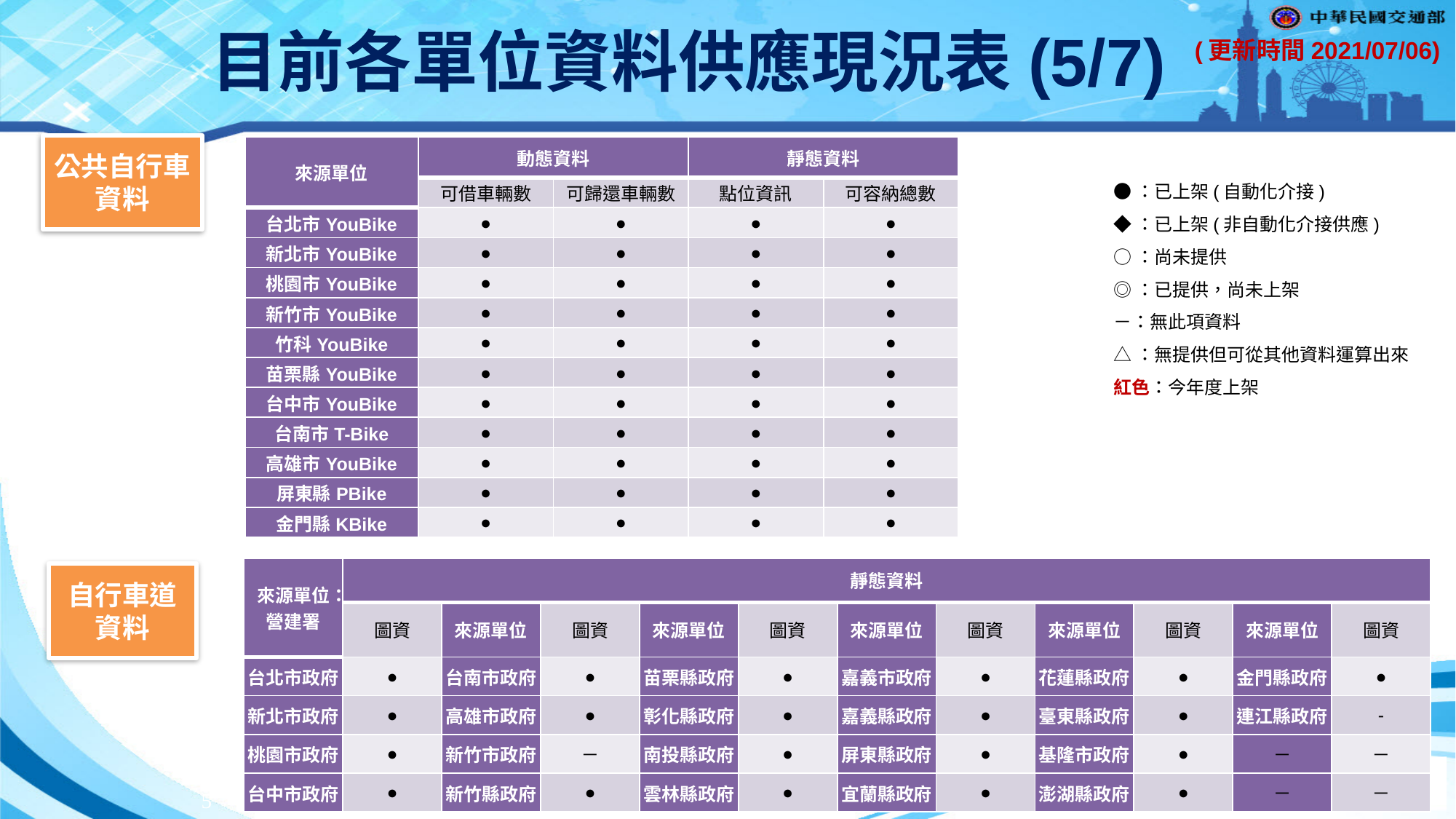

目前各單位資料供應現況表(5/7)
公共自行車
資料
| 來源單位 | 動態資料 |  | 靜態資料 |  |
| --- | --- | --- | --- | --- |
|  | 可借車輛數 | 可歸還車輛數 | 點位資訊 | 可容納總數 |
| 台北市YouBike | ● | ● | ● | ● |
| 新北市YouBike | ● | ● | ● | ● |
| 桃園市YouBike | ● | ● | ● | ● |
| 新竹市YouBike | ● | ● | ● | ● |
| 竹科YouBike | ● | ● | ● | ● |
| 苗栗縣YouBike | ● | ● | ● | ● |
| 台中市YouBike | ● | ● | ● | ● |
| 台南市T-Bike | ● | ● | ● | ● |
| 高雄市YouBike | ● | ● | ● | ● |
| 屏東縣PBike | ● | ● | ● | ● |
| 金門縣KBike | ● | ● | ● | ● |
●：已上架(自動化介接)
◆：已上架(非自動化介接供應)
○：尚未提供
◎：已提供，尚未上架
－：無此項資料
△：無提供但可從其他資料運算出來
紅色：今年度上架

| 來源單位： 營建署 | 靜態資料 |  |  |  |  |  |  |  |  |  |  |
| --- | --- | --- | --- | --- | --- | --- | --- | --- | --- | --- | --- |
|  | 圖資 | 來源單位 | 圖資 | 來源單位 | 圖資 | 來源單位 | 圖資 | 來源單位 | 圖資 | 來源單位 | 圖資 |
| 台北市政府 | ● | 台南市政府 | ● | 苗栗縣政府 | ● | 嘉義市政府 | ● | 花蓮縣政府 | ● | 金門縣政府 | ● |
| 新北市政府 | ● | 高雄市政府 | ● | 彰化縣政府 | ● | 嘉義縣政府 | ● | 臺東縣政府 | ● | 連江縣政府 | - |
| 桃園市政府 | ● | 新竹市政府 | ─ | 南投縣政府 | ● | 屏東縣政府 | ● | 基隆市政府 | ● | ─ | ─ |
| 台中市政府 | ● | 新竹縣政府 | ● | 雲林縣政府 | ● | 宜蘭縣政府 | ● | 澎湖縣政府 | ● | ─ | ─ |
自行車道資料
5
5